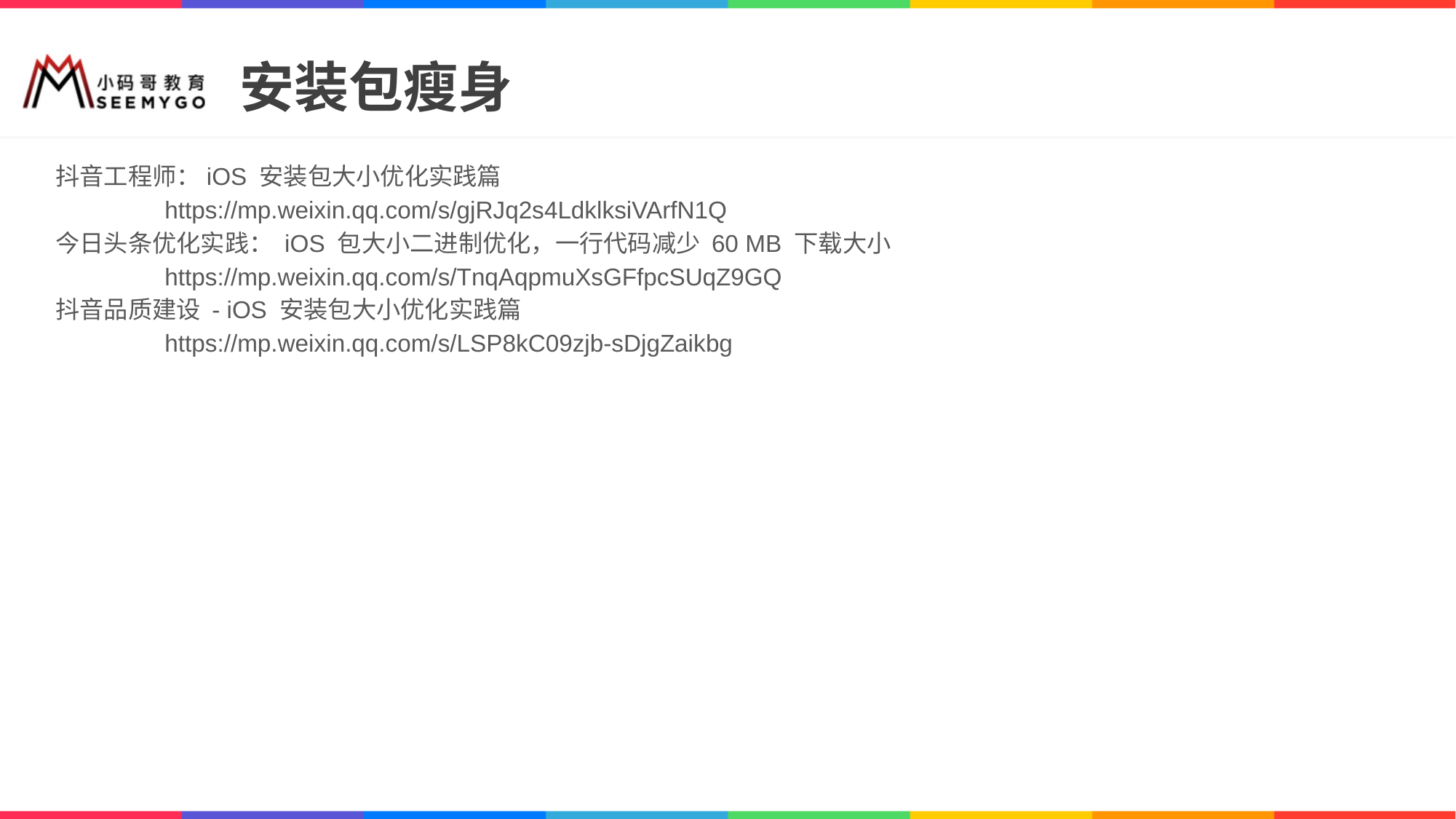

# 安装包瘦身
抖音工程师：iOS 安装包大小优化实践篇
	https://mp.weixin.qq.com/s/gjRJq2s4LdklksiVArfN1Q
今日头条优化实践： iOS 包大小二进制优化，一行代码减少 60 MB 下载大小
	https://mp.weixin.qq.com/s/TnqAqpmuXsGFfpcSUqZ9GQ
抖音品质建设 - iOS 安装包大小优化实践篇
	https://mp.weixin.qq.com/s/LSP8kC09zjb-sDjgZaikbg